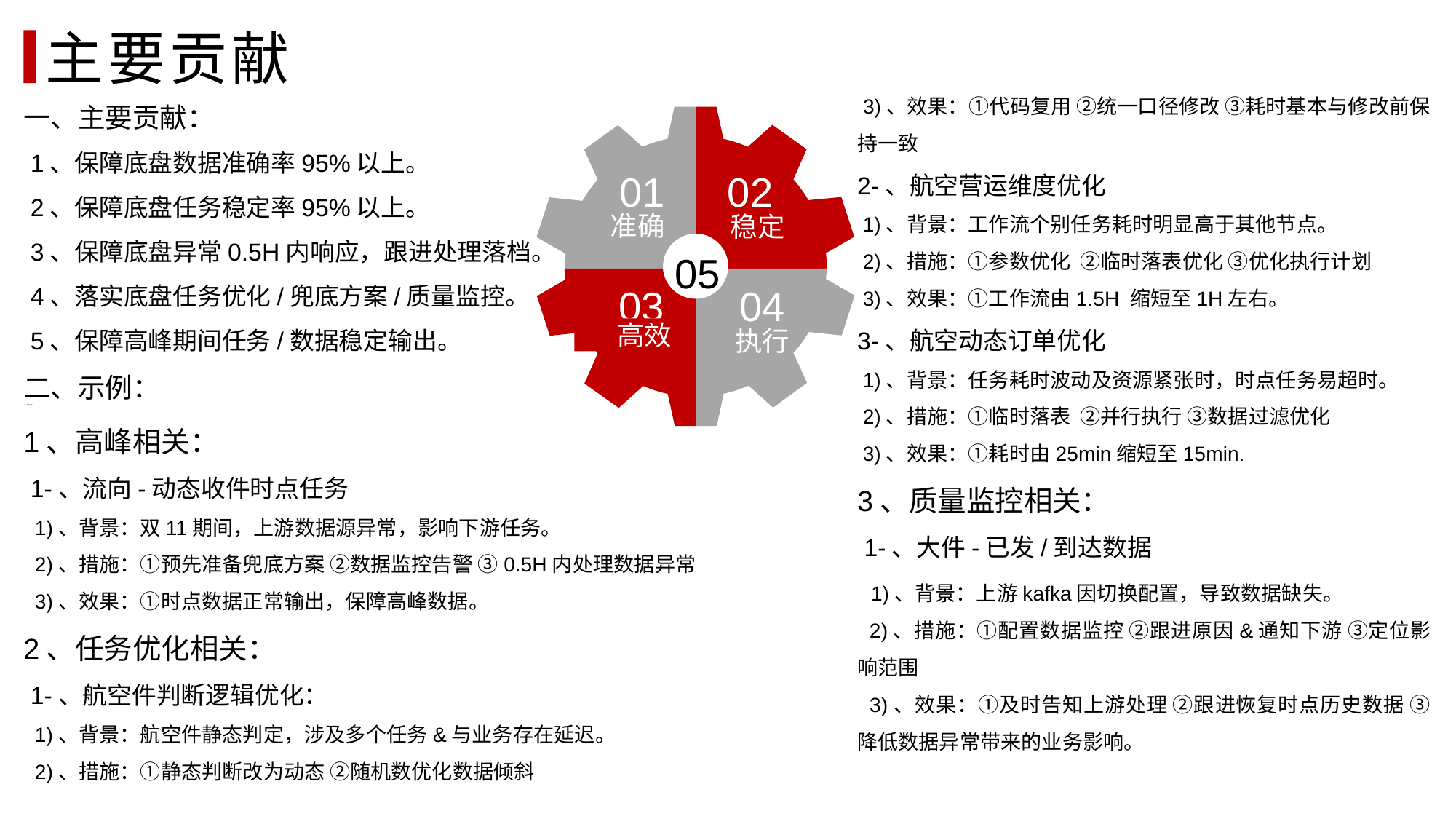

主要贡献

一、主要贡献
一、主要贡献：
 1、保障底盘数据准确率95%以上。
 2、保障底盘任务稳定率95%以上。
 3、保障底盘异常0.5H内响应，跟进处理落档。
 4、落实底盘任务优化/兜底方案/质量监控。
 5、保障高峰期间任务/数据稳定输出。
二、示例：
二、具体实例
1、高峰相关：
 1-、流向-动态收件时点任务
  1)、背景：双11期间，上游数据源异常，影响下游任务。
  2)、措施：①预先准备兜底方案 ②数据监控告警 ③0.5H内处理数据异常
  3)、效果：①时点数据正常输出，保障高峰数据。
2、任务优化相关：
 1-、航空件判断逻辑优化：
  1)、背景：航空件静态判定，涉及多个任务&与业务存在延迟。
  2)、措施：①静态判断改为动态 ②随机数优化数据倾斜

 3)、效果：①代码复用 ②统一口径修改 ③耗时基本与修改前保持一致
2-、航空营运维度优化
 1)、背景：工作流个别任务耗时明显高于其他节点。
 2)、措施：①参数优化  ②临时落表优化 ③优化执行计划
 3)、效果：①工作流由1.5H 缩短至1H左右。
3-、航空动态订单优化
 1)、背景：任务耗时波动及资源紧张时，时点任务易超时。
 2)、措施：①临时落表  ②并行执行 ③数据过滤优化
 3)、效果：①耗时由25min缩短至15min.
3、质量监控相关：
 1-、大件-已发/到达数据
  1)、背景：上游kafka因切换配置，导致数据缺失。
  2)、措施：①配置数据监控 ②跟进原因&通知下游 ③定位影响范围
  3)、效果：①及时告知上游处理 ②跟进恢复时点历史数据 ③降低数据异常带来的业务影响。

01
准确

02
稳定
05

03

04
高效
执行